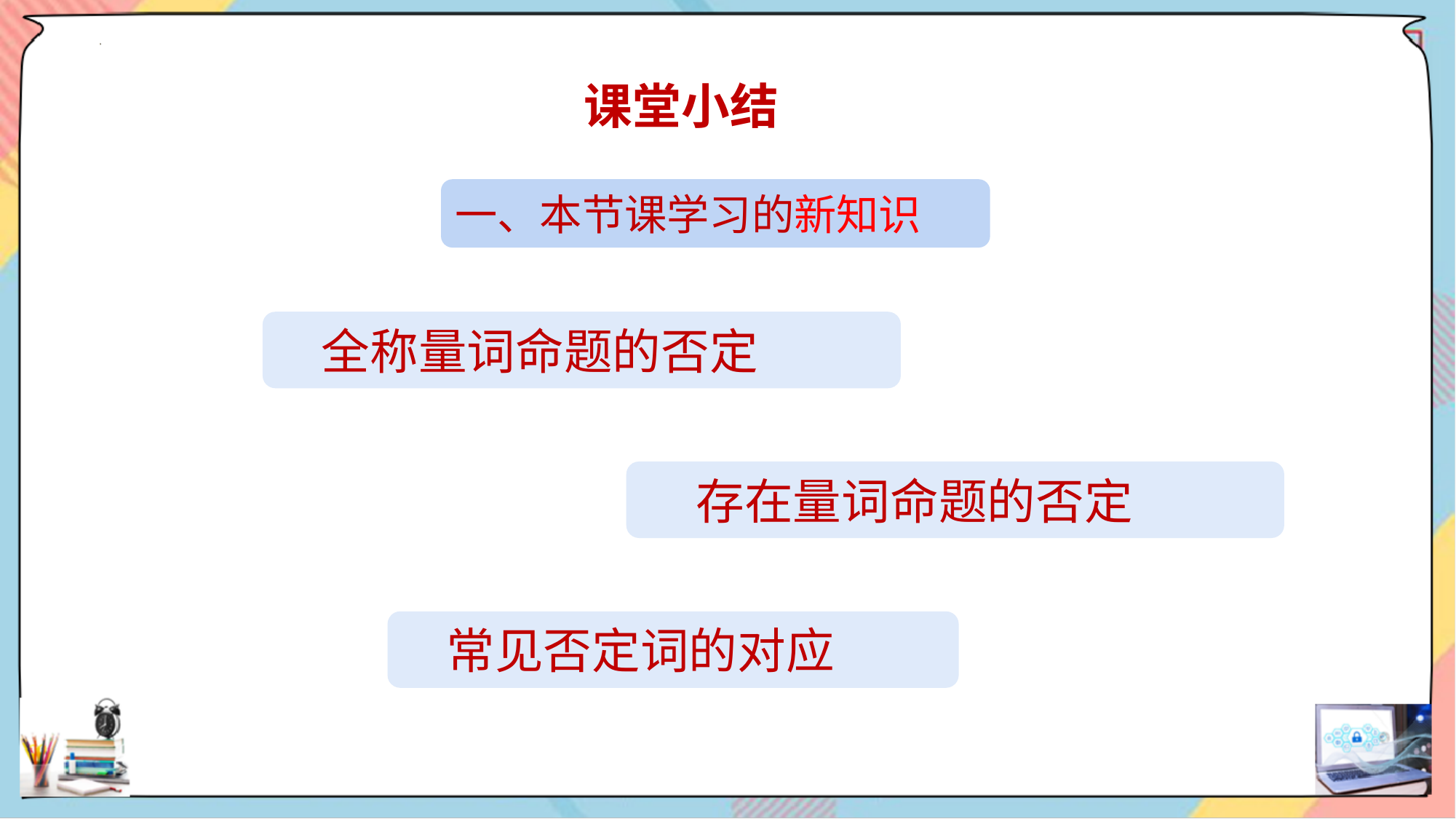

课堂小结
一、本节课学习的新知识
   全称量词命题的否定
    存在量词命题的否定
   常见否定词的对应